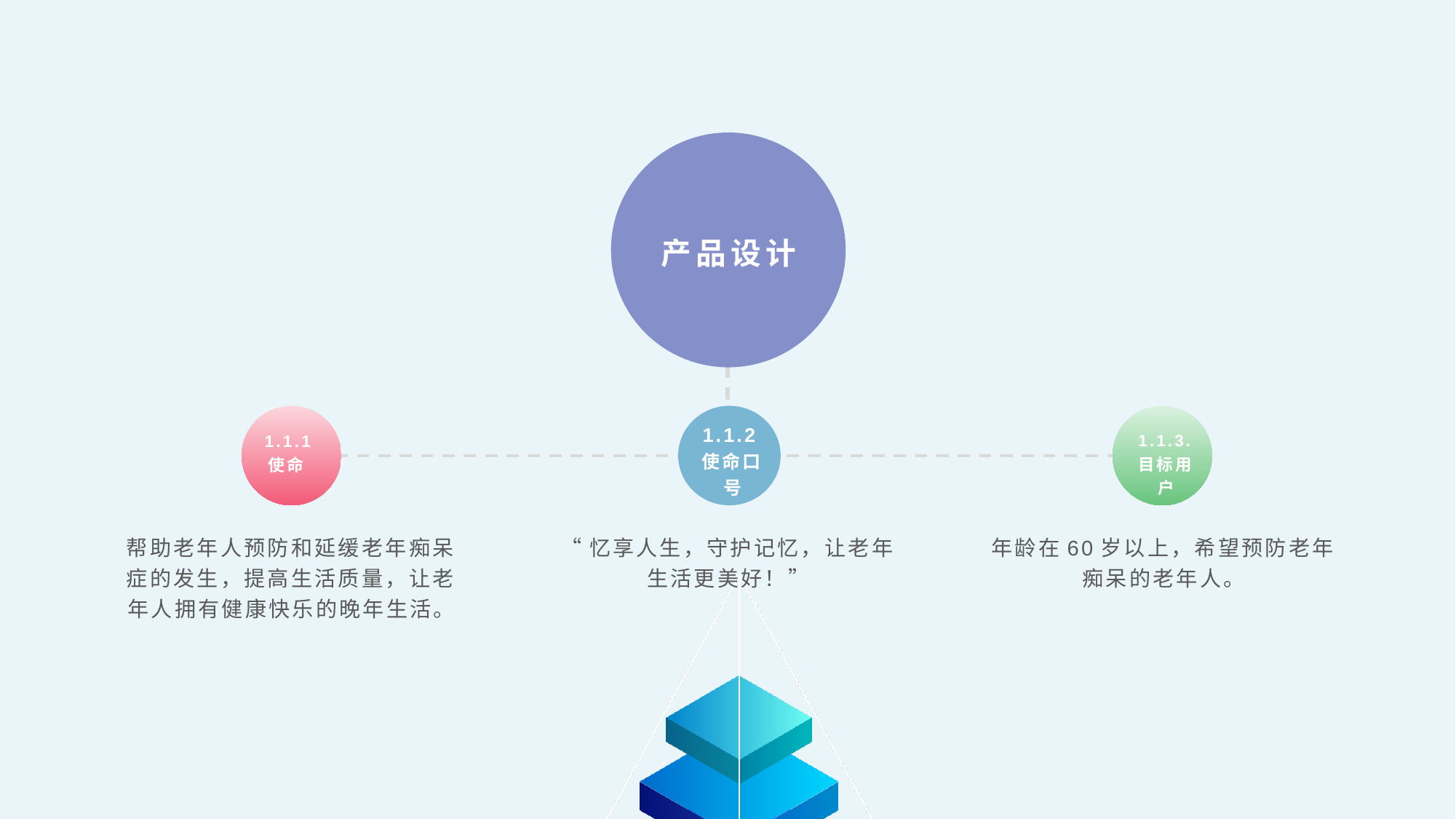

产品设计

1.1.2使命口号
1.1.1使命
1.1.3.目标用户
帮助老年人预防和延缓老年痴呆症的发生，提高生活质量，让老年人拥有健康快乐的晚年生活。
“忆享人生，守护记忆，让老年生活更美好！”
年龄在60岁以上，希望预防老年痴呆的老年人。